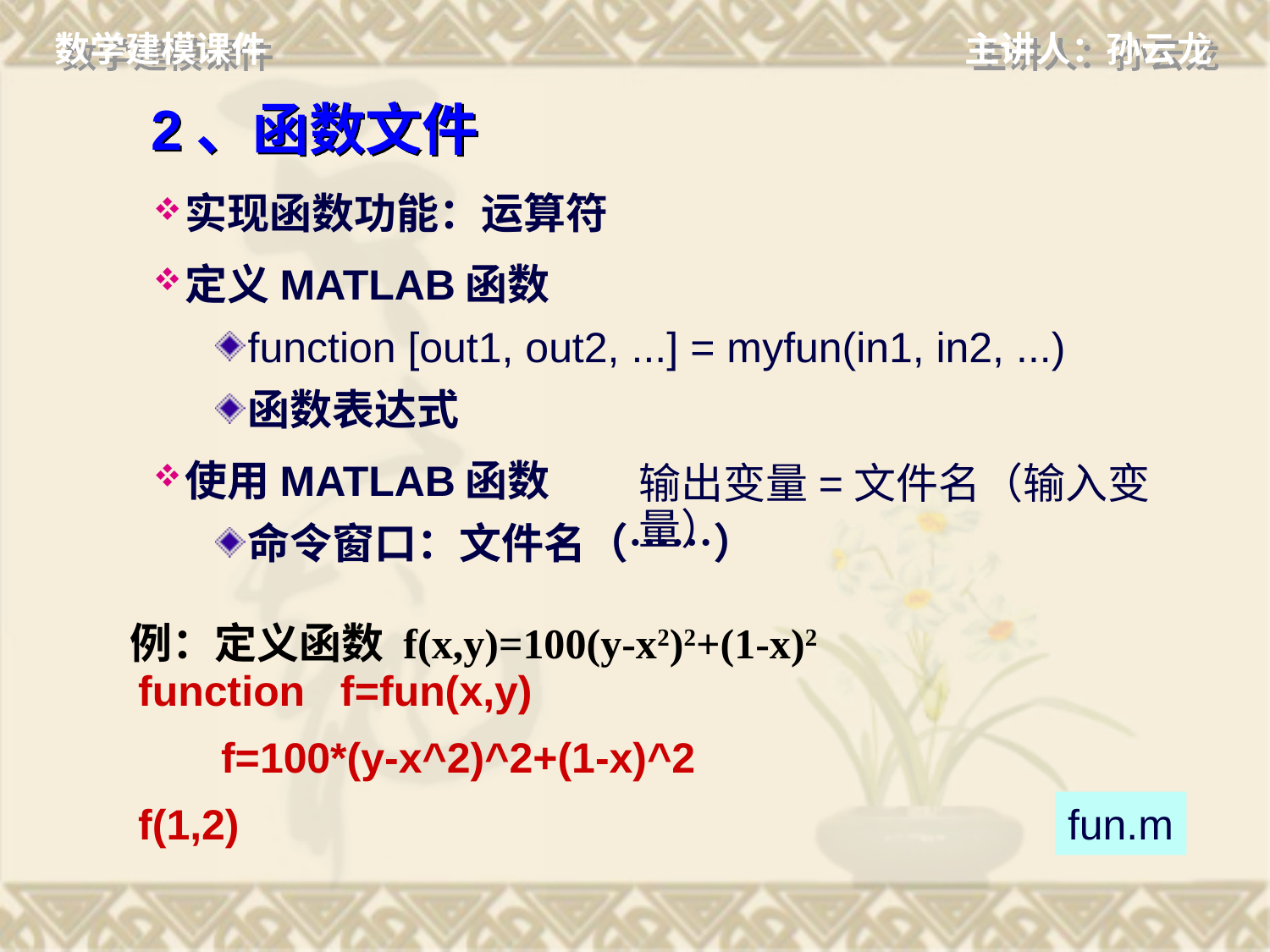

# 2、函数文件
实现函数功能：运算符
定义MATLAB函数
function [out1, out2, ...] = myfun(in1, in2, ...)
函数表达式
使用MATLAB函数
命令窗口：文件名（……）
输出变量=文件名（输入变量）
例：定义函数 f(x,y)=100(y-x2)2+(1-x)2
function   f=fun(x,y)
       f=100*(y-x^2)^2+(1-x)^2
f(1,2)
fun.m